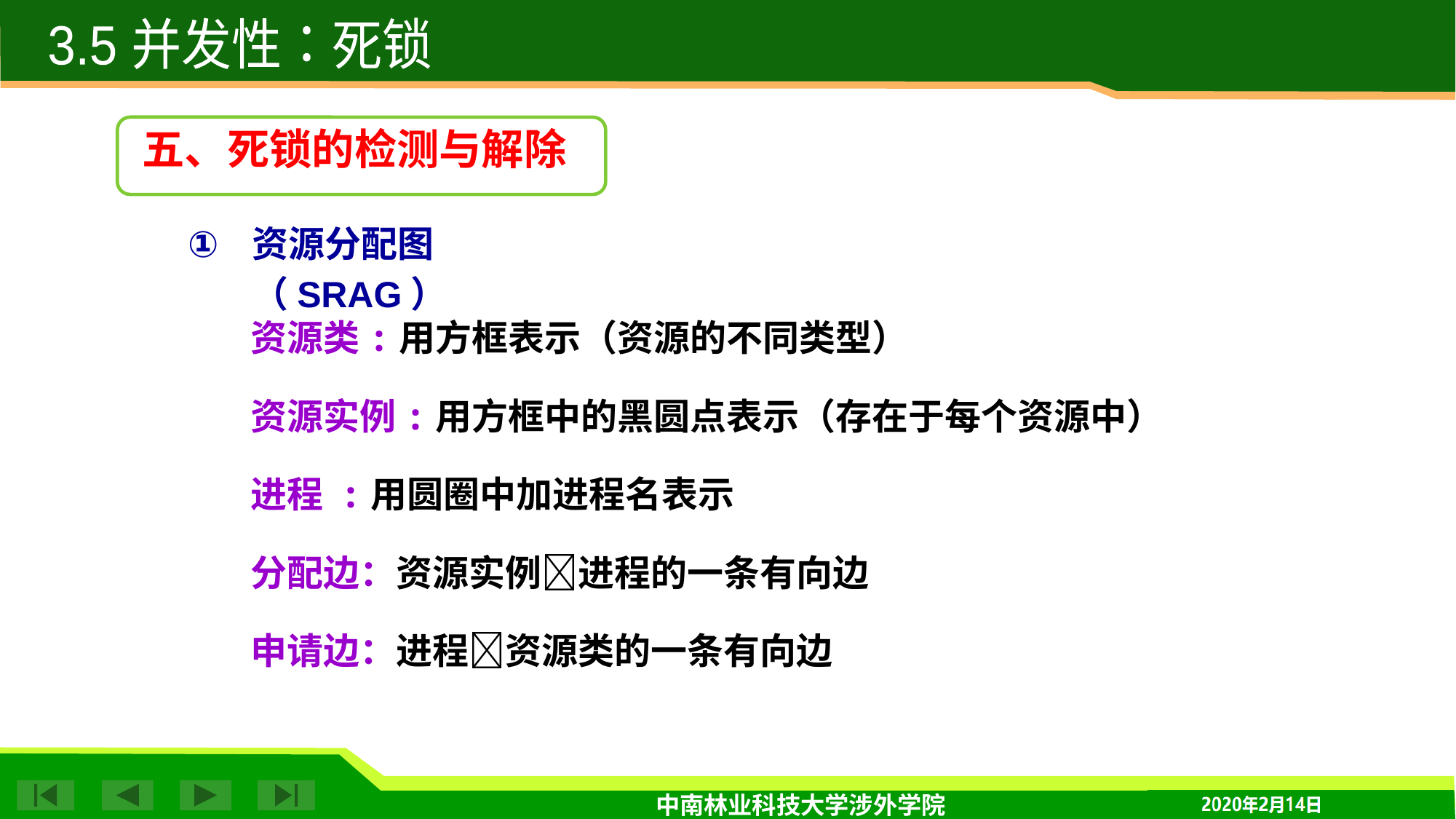

3.5 并发性：死锁

五、死锁的检测与解除
资源分配图（SRAG）
资源类:用方框表示（资源的不同类型）
资源实例:用方框中的黑圆点表示（存在于每个资源中）
进程 :用圆圈中加进程名表示
分配边：资源实例→进程的一条有向边
申请边：进程→资源类的一条有向边